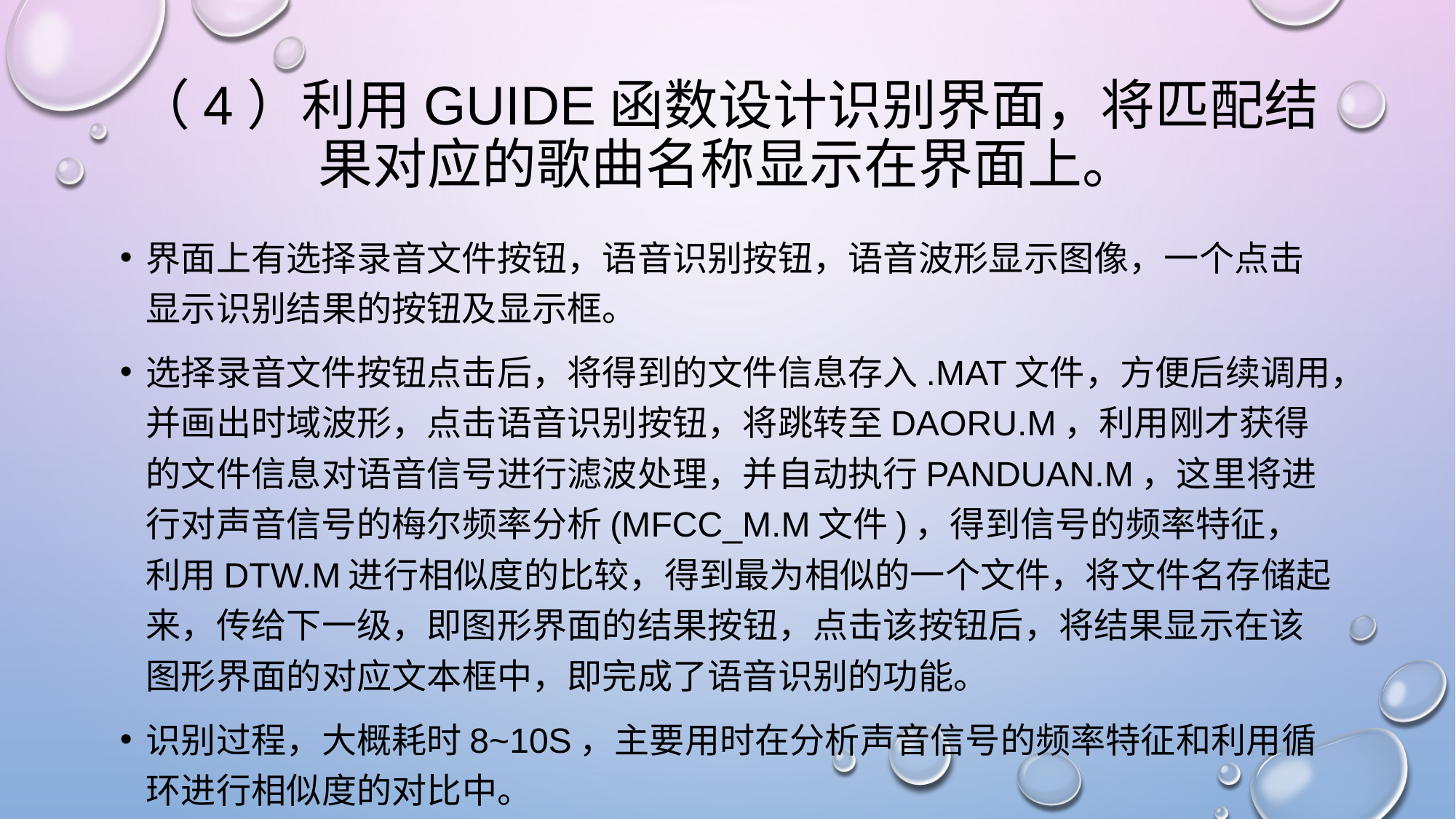

# （4）利用guide函数设计识别界面，将匹配结果对应的歌曲名称显示在界面上。
界面上有选择录音文件按钮，语音识别按钮，语音波形显示图像，一个点击显示识别结果的按钮及显示框。
选择录音文件按钮点击后，将得到的文件信息存入.mat文件，方便后续调用，并画出时域波形，点击语音识别按钮，将跳转至daoru.m，利用刚才获得的文件信息对语音信号进行滤波处理，并自动执行panduan.m，这里将进行对声音信号的梅尔频率分析(mfcc_m.m文件)，得到信号的频率特征，利用dtw.m进行相似度的比较，得到最为相似的一个文件，将文件名存储起来，传给下一级，即图形界面的结果按钮，点击该按钮后，将结果显示在该图形界面的对应文本框中，即完成了语音识别的功能。
识别过程，大概耗时8~10s，主要用时在分析声音信号的频率特征和利用循环进行相似度的对比中。